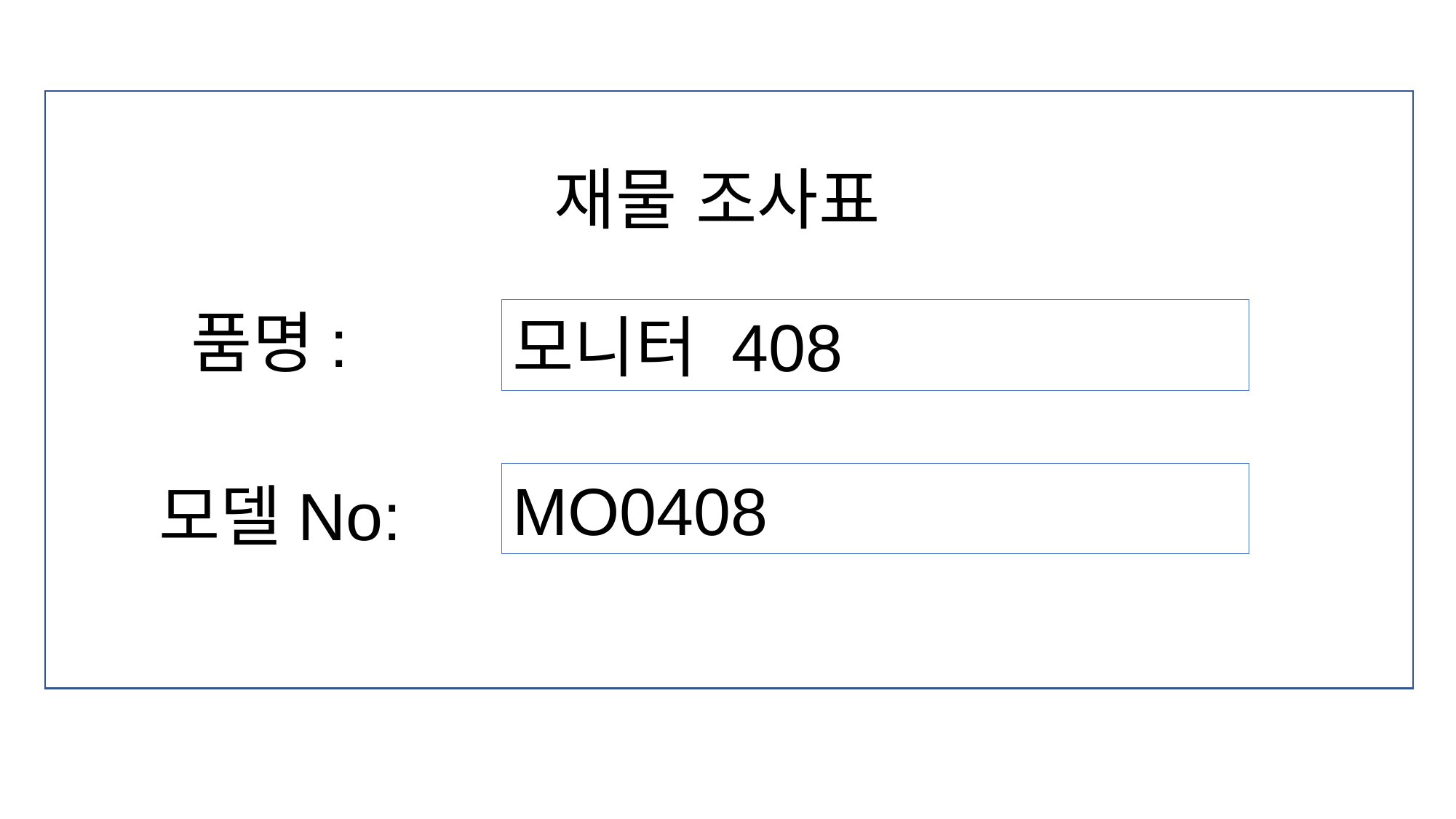

재물 조사표
품명:
모니터 408
MO0408
모델No: